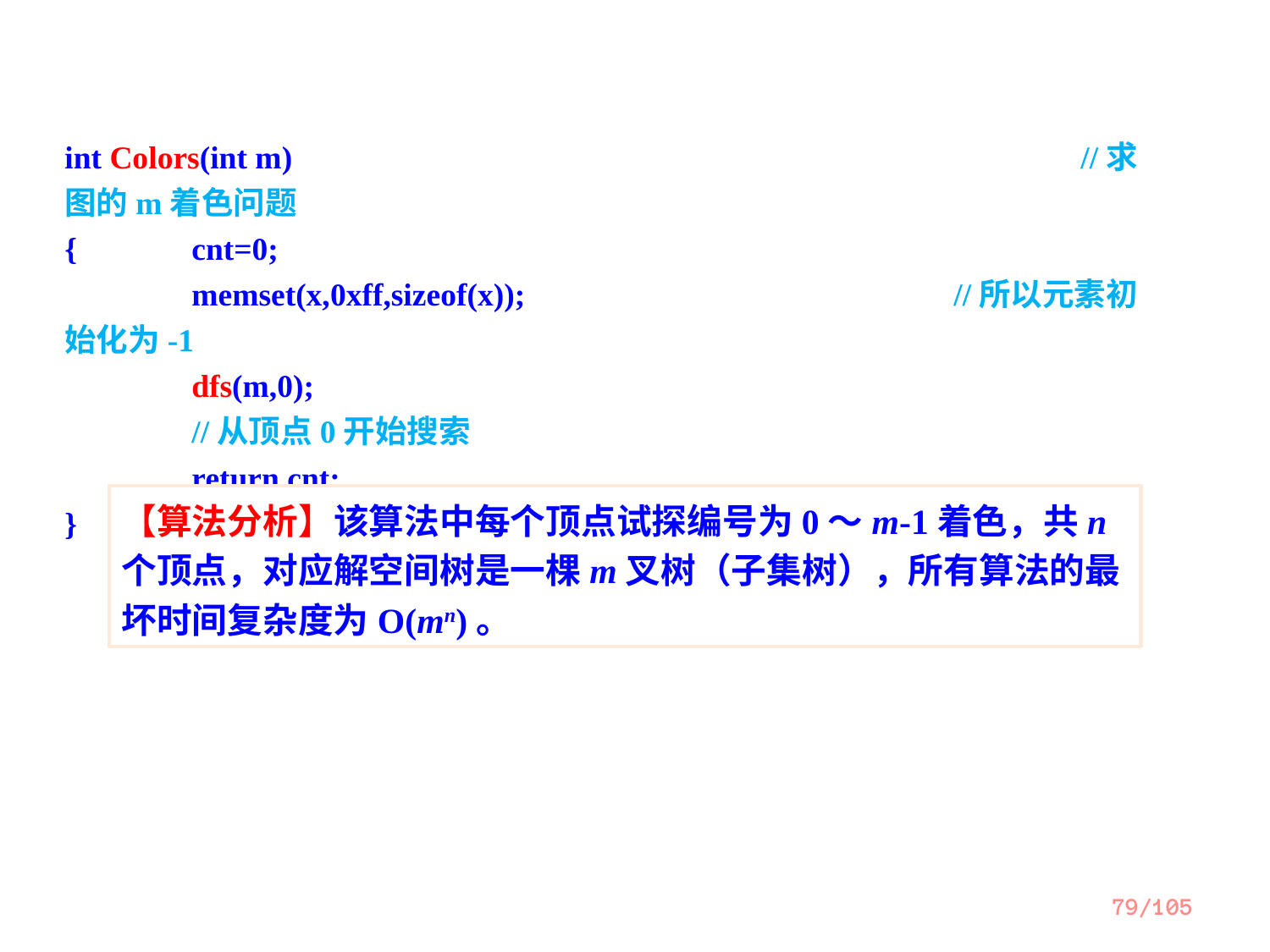

int Colors(int m)							//求图的m着色问题
{	cnt=0;
	memset(x,0xff,sizeof(x));				//所以元素初始化为-1
	dfs(m,0);								//从顶点0开始搜索
	return cnt;
}
【算法分析】该算法中每个顶点试探编号为0～m-1着色，共n个顶点，对应解空间树是一棵m叉树（子集树），所有算法的最坏时间复杂度为O(mn)。
79/105